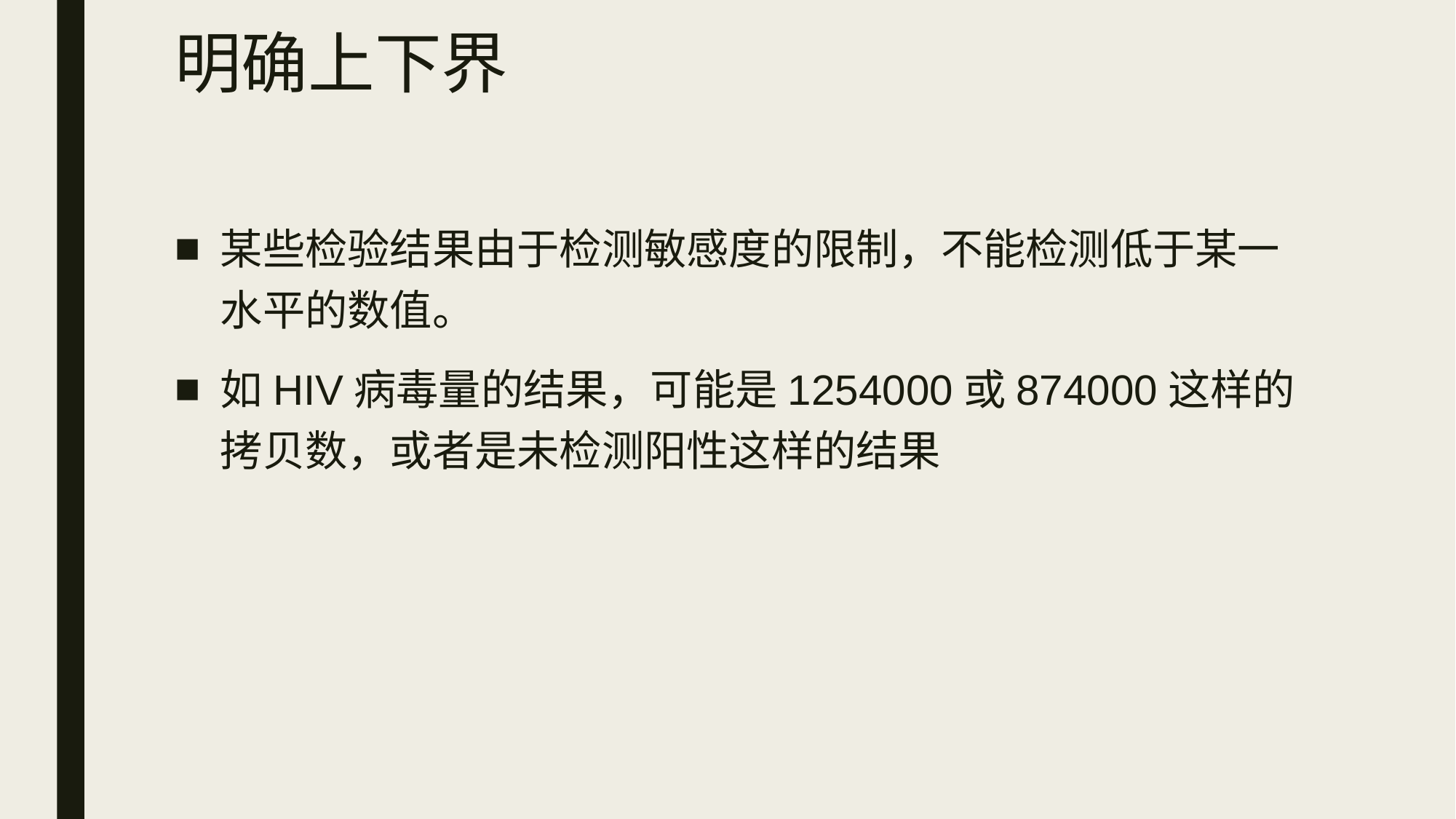

# 明确上下界
某些检验结果由于检测敏感度的限制，不能检测低于某一水平的数值。
如HIV病毒量的结果，可能是1254000或874000这样的拷贝数，或者是未检测阳性这样的结果